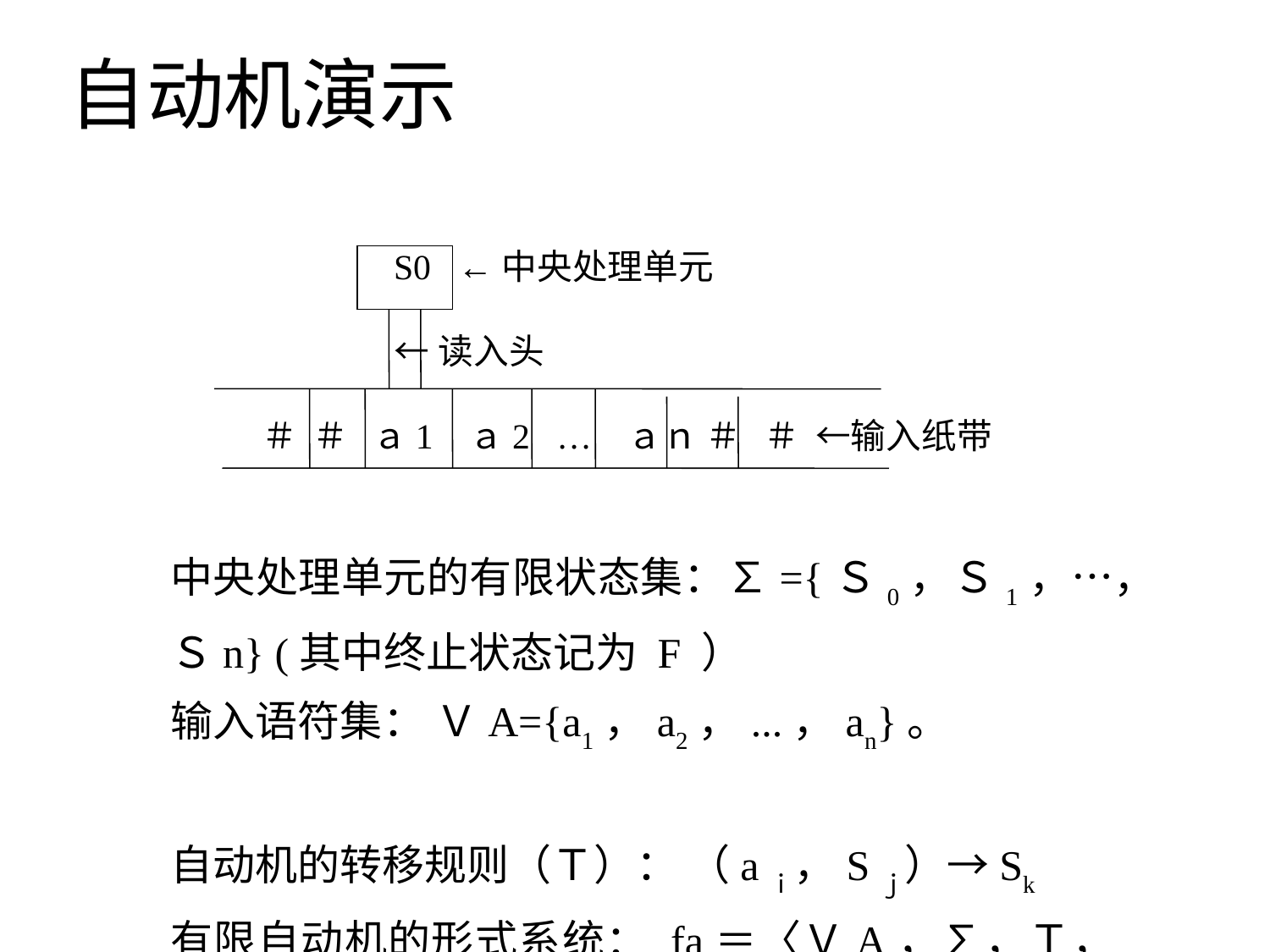

自动机演示

                             S0   ←中央处理单元

                                 ←读入头

               ＃  ＃   ａ1   ａ2   …   ａｎ ＃   ＃  ←输入纸带

中央处理单元的有限状态集：∑={Ｓ0，Ｓ1，…，Ｓn} (其中终止状态记为 F ）
输入语符集： ＶA={a1，a2，...，an}。
自动机的转移规则（Ｔ）： （aｉ，Sｊ）→Sk
有限自动机的形式系统： fa＝〈ＶA，∑，Ｔ，Ｆ〉